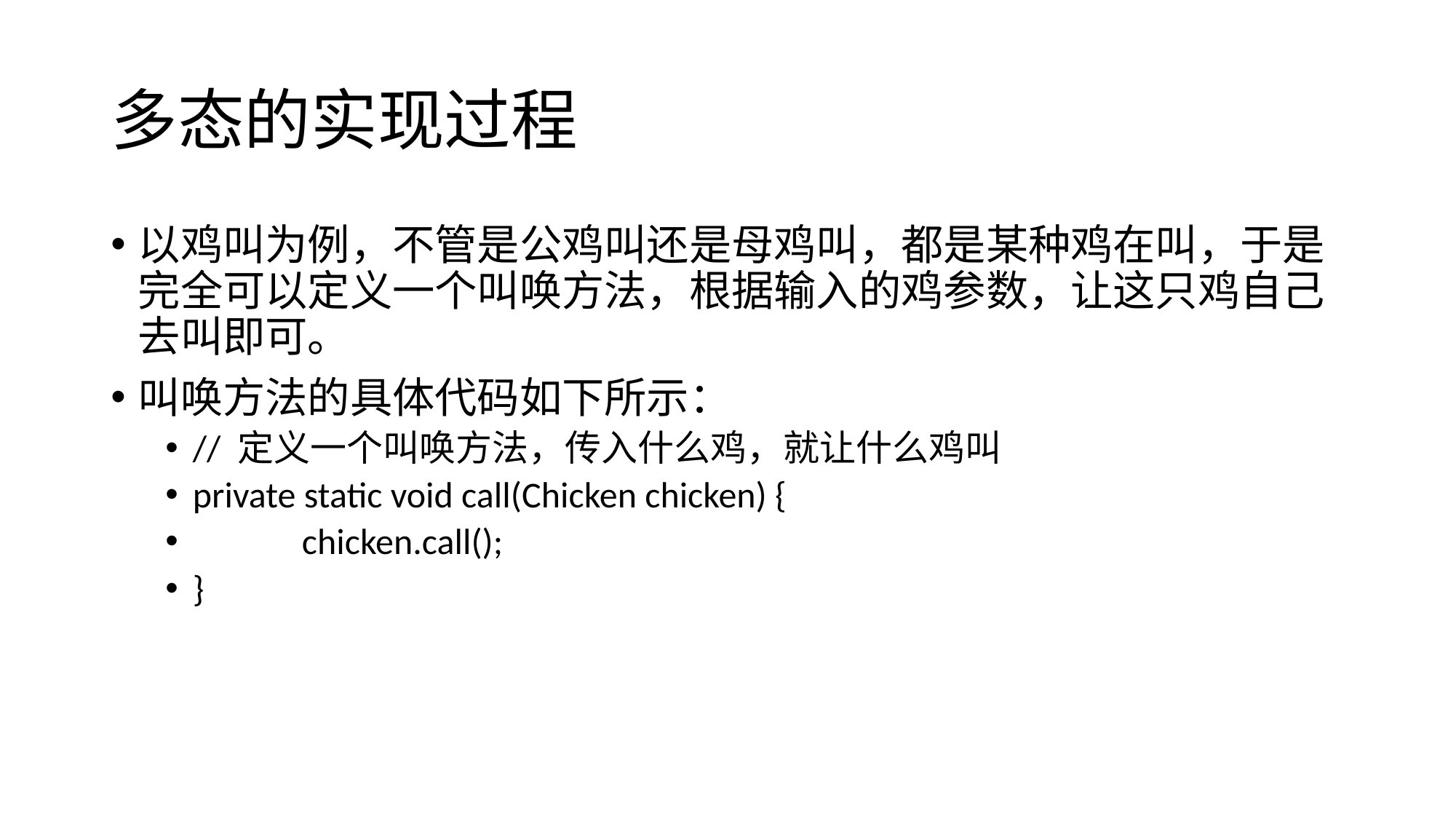

# 多态的实现过程
以鸡叫为例，不管是公鸡叫还是母鸡叫，都是某种鸡在叫，于是完全可以定义一个叫唤方法，根据输入的鸡参数，让这只鸡自己去叫即可。
叫唤方法的具体代码如下所示：
// 定义一个叫唤方法，传入什么鸡，就让什么鸡叫
private static void call(Chicken chicken) {
	chicken.call();
}